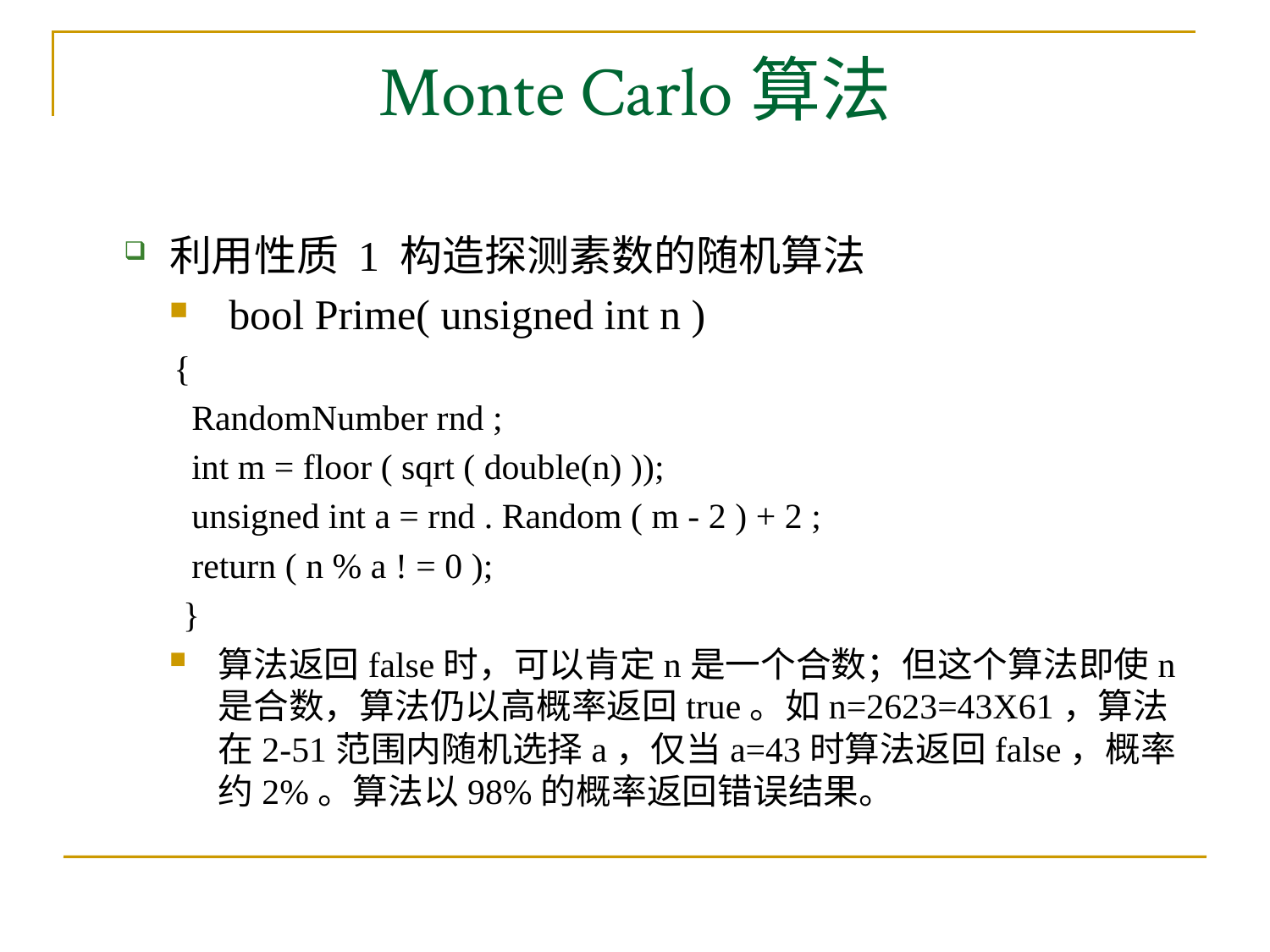

# Monte Carlo算法
利用性质 1 构造探测素数的随机算法
 bool Prime( unsigned int n )
           {
             RandomNumber rnd ;
             int m = floor ( sqrt ( double(n) ));
             unsigned int a = rnd . Random ( m - 2 ) + 2 ;
             return ( n % a ! = 0 );
            }
算法返回false时，可以肯定n是一个合数；但这个算法即使n是合数，算法仍以高概率返回true。如n=2623=43X61，算法在2-51范围内随机选择a，仅当a=43时算法返回false，概率约2%。算法以98%的概率返回错误结果。